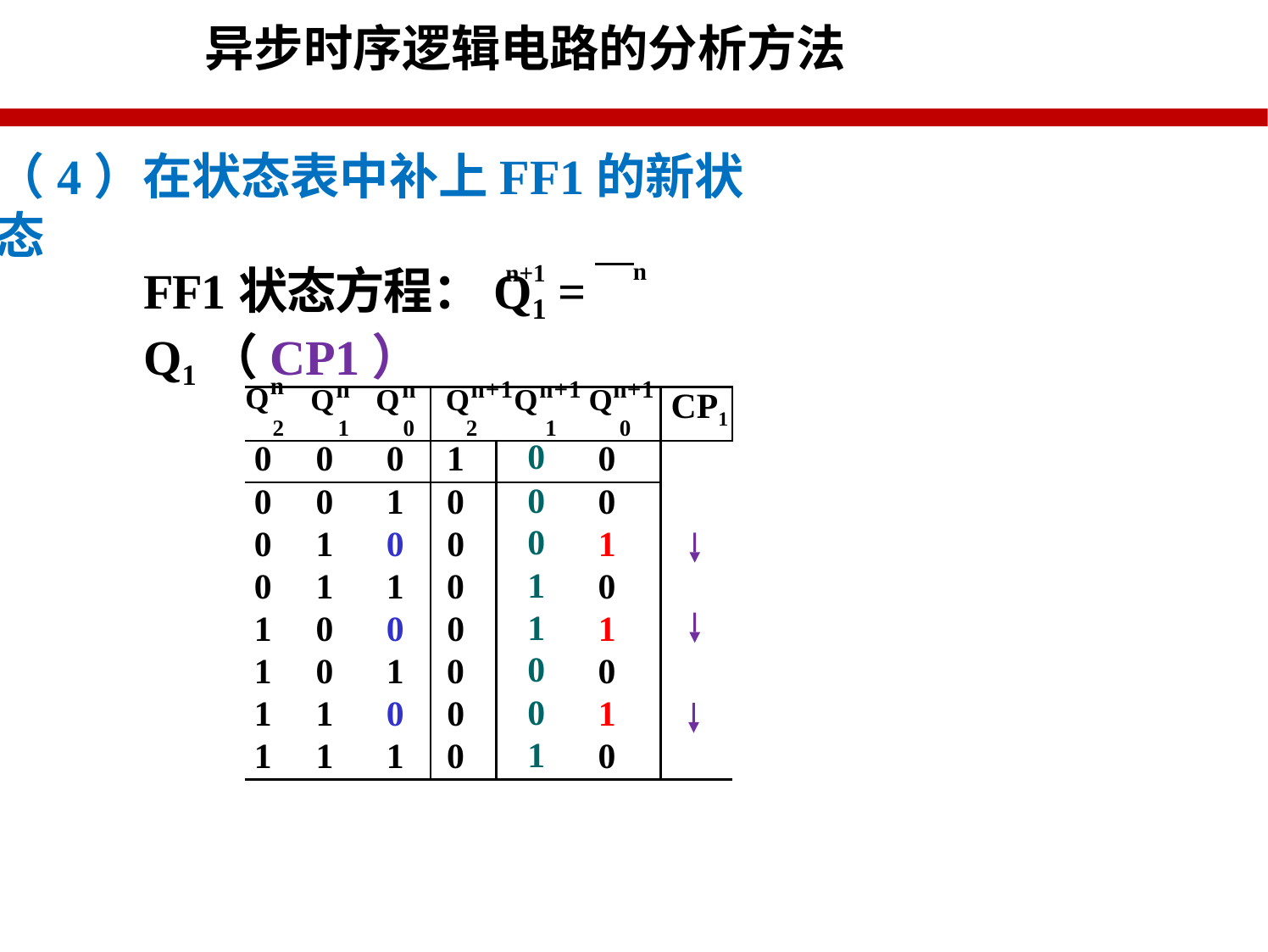

# 异步时序逻辑电路的分析方法
（4）在状态表中补上FF1的新状态
n
n+1
FF1状态方程：Q1	= Q1（CP1）

| Qn 2 | Qn 1 | Qn 0 | Qn+1Qn+1 Qn+1 2 1 0 |  |  | CP1 |
| --- | --- | --- | --- | --- | --- | --- |
| 0 | 0 | 0 | 1 | 0 | 0 |  |
| 0 | 0 | 1 | 0 | 0 | 0 |  |
| 0 | 1 | 0 | 0 | 0 | 1 |  |
| 0 | 1 | 1 | 0 | 1 | 0 |  |
| 1 | 0 | 0 | 0 | 1 | 1 |  |
| 1 | 0 | 1 | 0 | 0 | 0 |  |
| 1 | 1 | 0 | 0 | 0 | 1 |  |
| 1 | 1 | 1 | 0 | 1 | 0 |  |